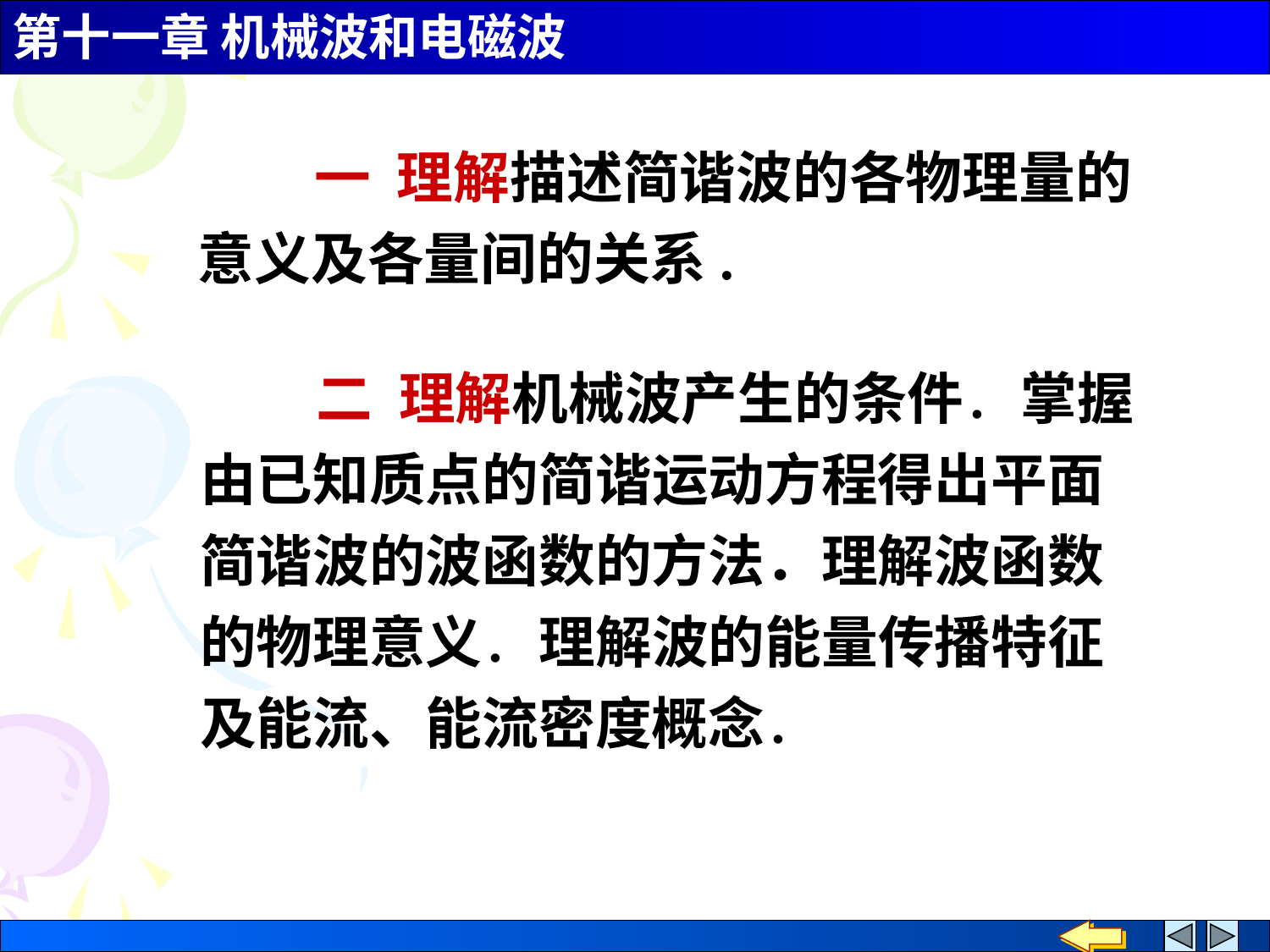

一  理解描述简谐波的各物理量的意义及各量间的关系.
        二  理解机械波产生的条件．掌握由已知质点的简谐运动方程得出平面简谐波的波函数的方法．理解波函数的物理意义．理解波的能量传播特征及能流、能流密度概念．